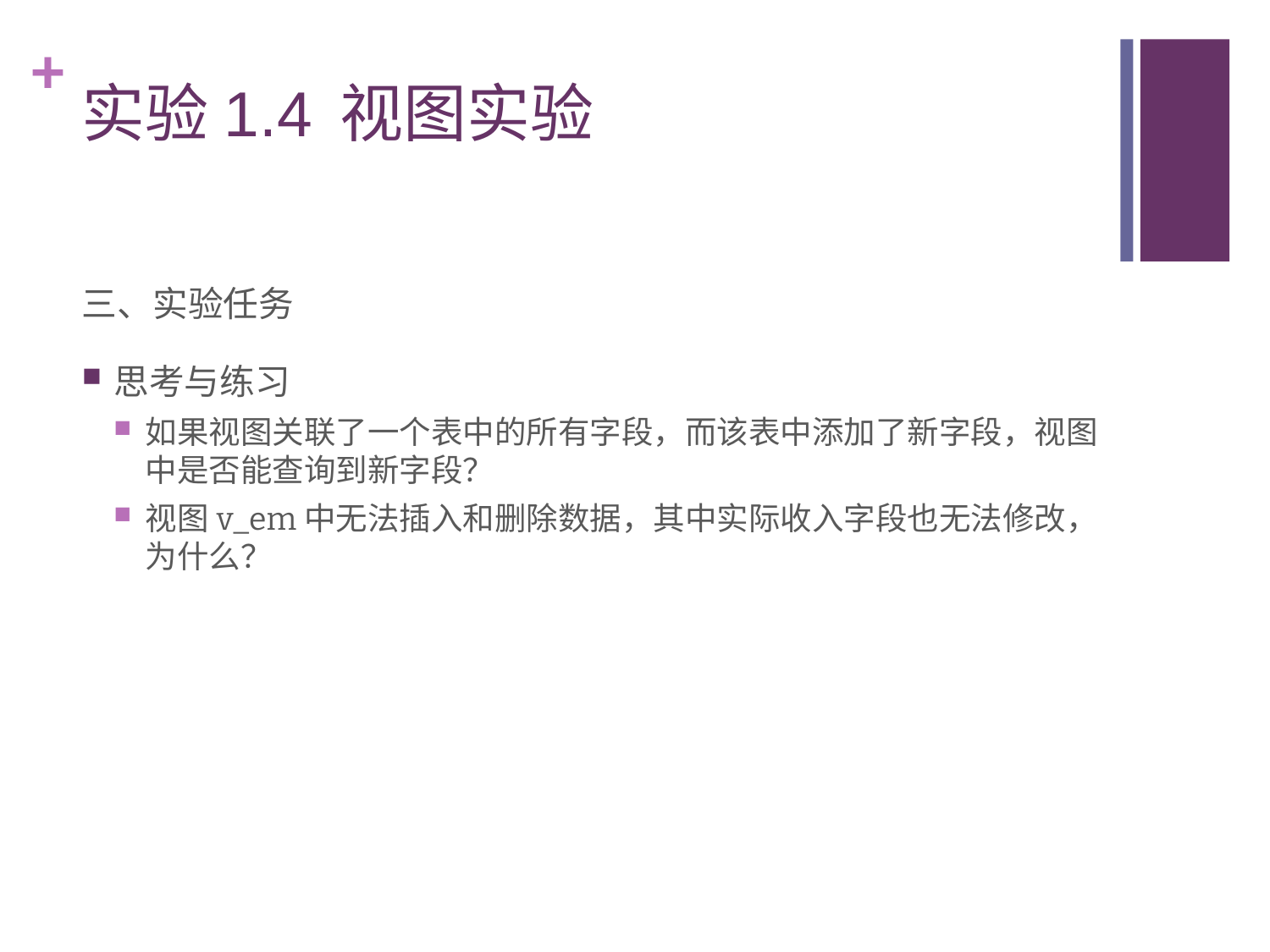

# 实验1.4 视图实验
三、实验任务
思考与练习
如果视图关联了一个表中的所有字段，而该表中添加了新字段，视图中是否能查询到新字段？
视图v_em中无法插入和删除数据，其中实际收入字段也无法修改，为什么？